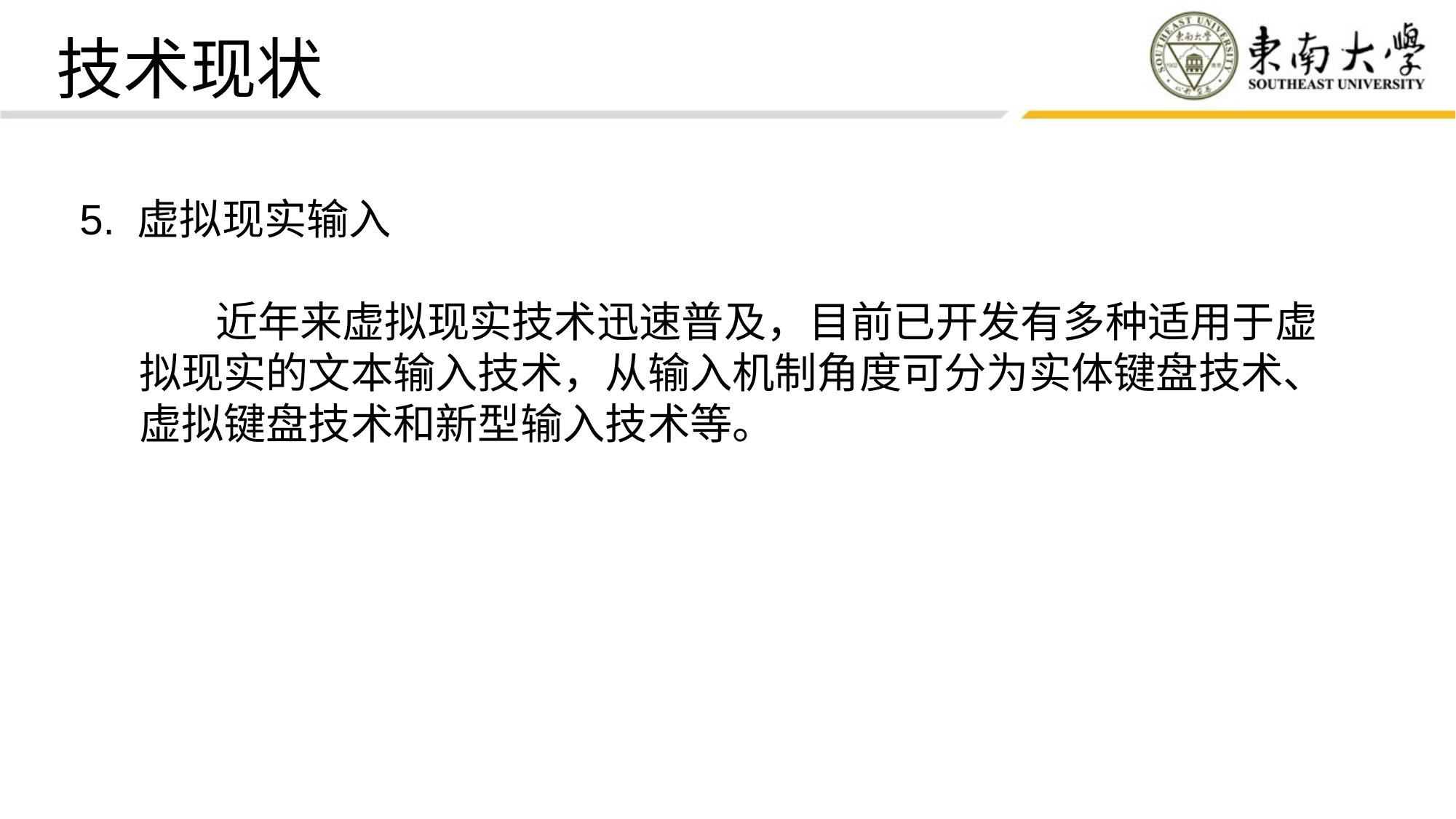

技术现状
5. 虚拟现实输入
       近年来虚拟现实技术迅速普及，目前已开发有多种适用于虚拟现实的文本输入技术，从输入机制角度可分为实体键盘技术、虚拟键盘技术和新型输入技术等。